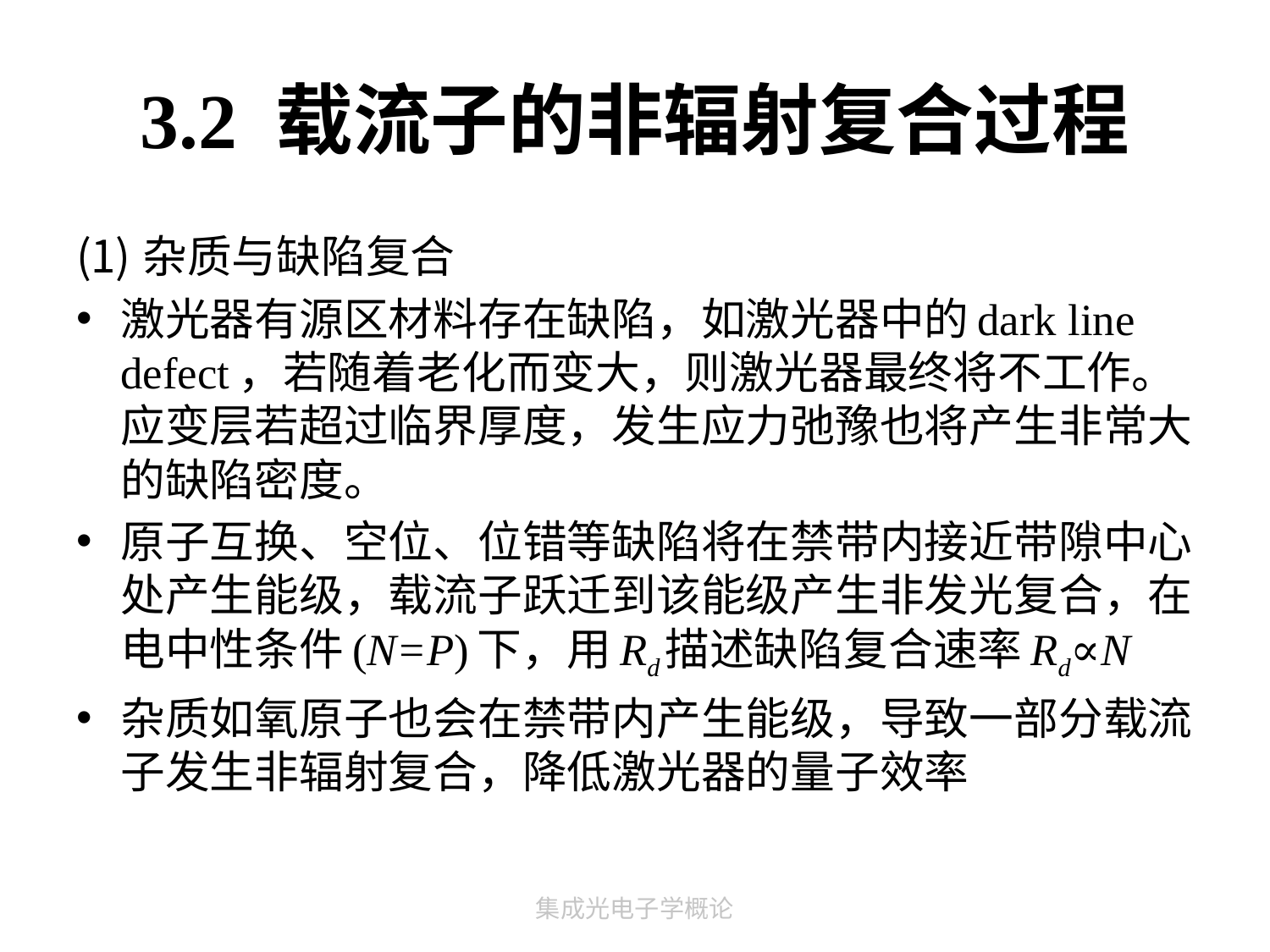

# 3.2 载流子的非辐射复合过程
杂质与缺陷复合
激光器有源区材料存在缺陷，如激光器中的dark line defect，若随着老化而变大，则激光器最终将不工作。应变层若超过临界厚度，发生应力弛豫也将产生非常大的缺陷密度。
原子互换、空位、位错等缺陷将在禁带内接近带隙中心处产生能级，载流子跃迁到该能级产生非发光复合，在电中性条件(N=P)下，用Rd描述缺陷复合速率Rd∝N
杂质如氧原子也会在禁带内产生能级，导致一部分载流子发生非辐射复合，降低激光器的量子效率

集成光电子学概论
9